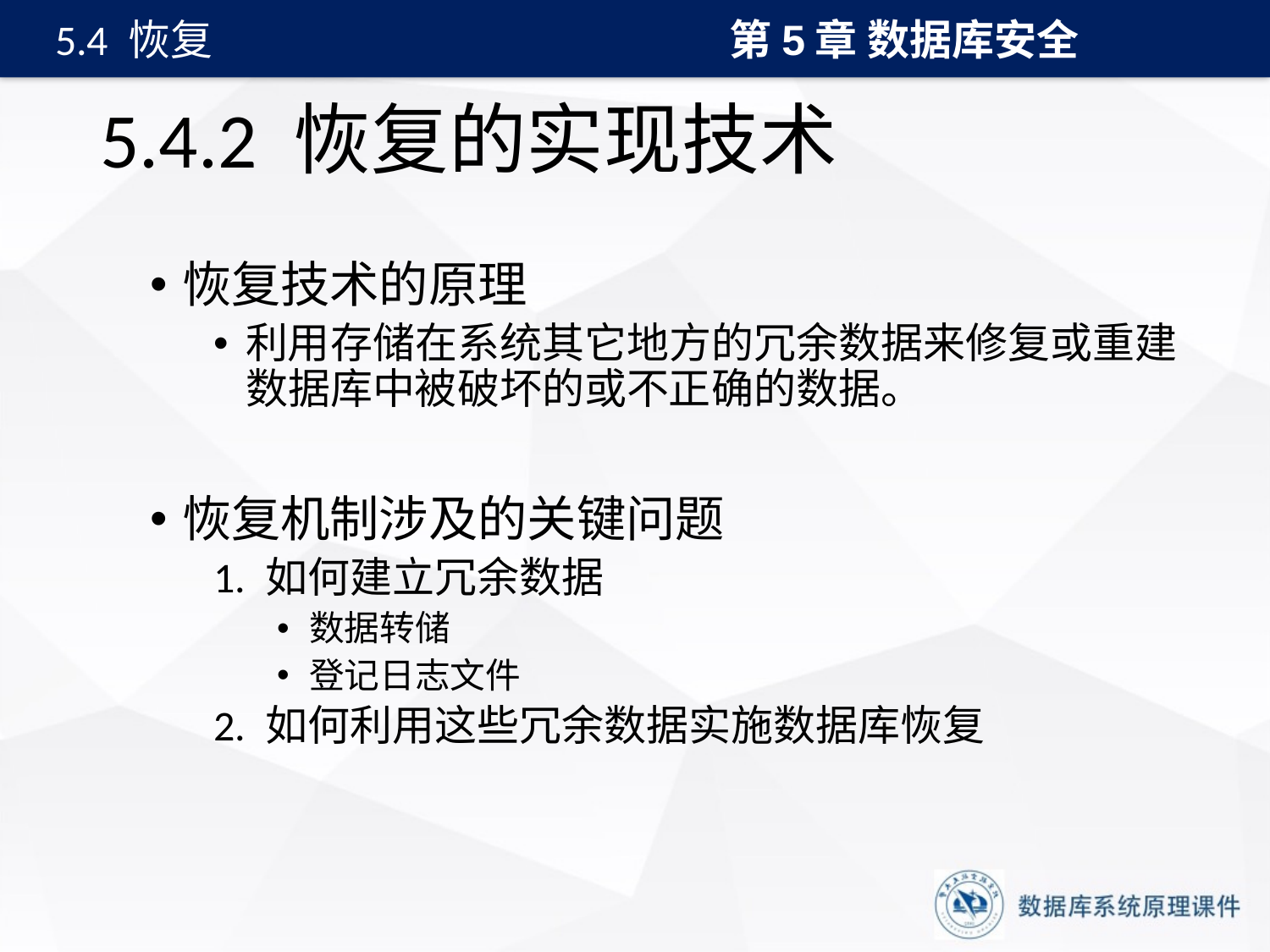

第5章 数据库安全
5.4 恢复
# 5.4.2 恢复的实现技术
恢复技术的原理
利用存储在系统其它地方的冗余数据来修复或重建数据库中被破坏的或不正确的数据。

恢复机制涉及的关键问题
1. 如何建立冗余数据
数据转储
登记日志文件
2. 如何利用这些冗余数据实施数据库恢复